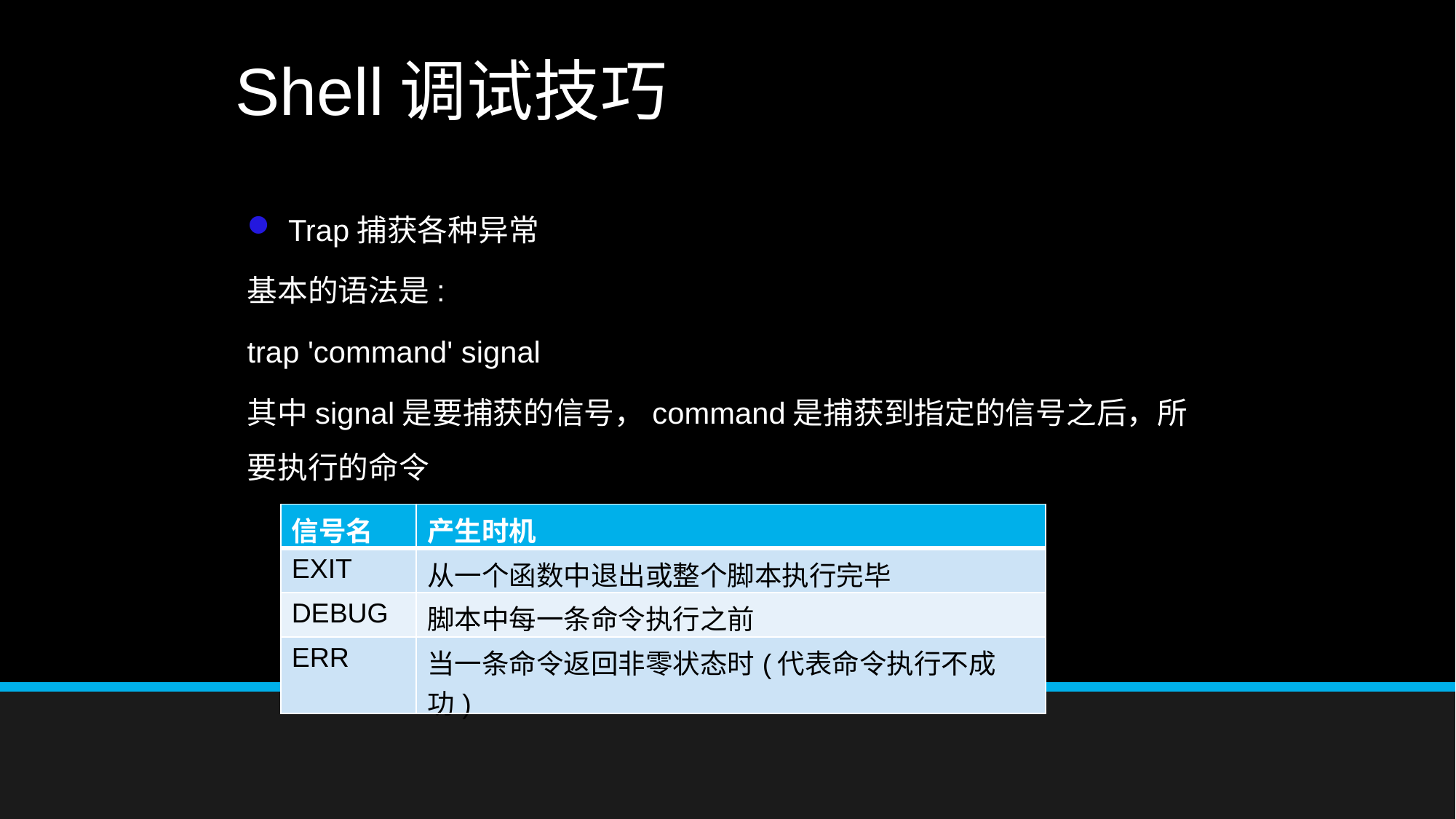

Shell调试技巧
Trap捕获各种异常
基本的语法是:
trap 'command' signal
其中signal是要捕获的信号，command是捕获到指定的信号之后，所要执行的命令

| 信号名 | 产生时机 |
| --- | --- |
| EXIT | 从一个函数中退出或整个脚本执行完毕 |
| DEBUG | 脚本中每一条命令执行之前 |
| ERR | 当一条命令返回非零状态时(代表命令执行不成功) |